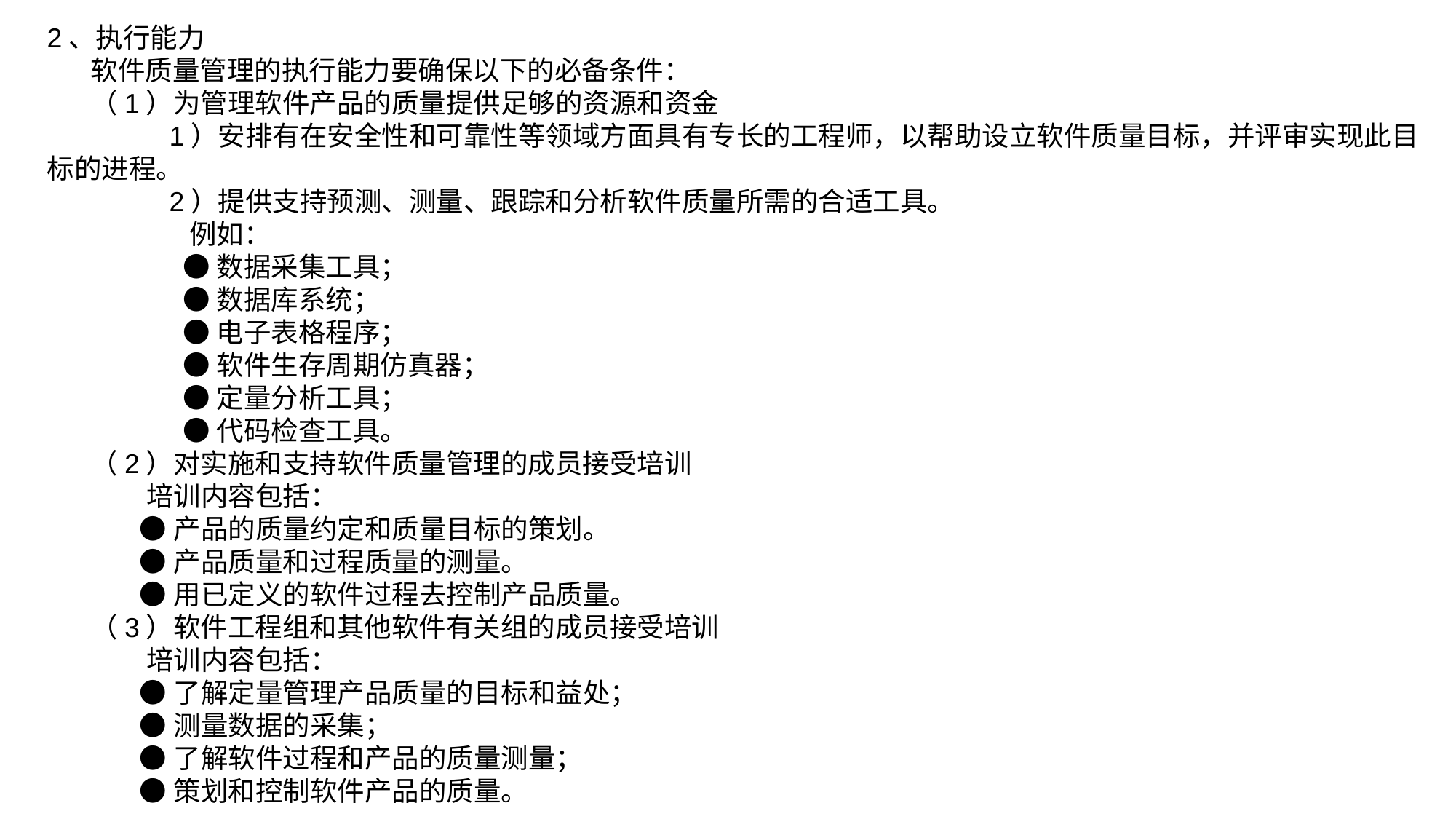

2、执行能力
      软件质量管理的执行能力要确保以下的必备条件：
      （1）为管理软件产品的质量提供足够的资源和资金
                1）安排有在安全性和可靠性等领域方面具有专长的工程师，以帮助设立软件质量目标，并评审实现此目标的进程。
                2）提供支持预测、测量、跟踪和分析软件质量所需的合适工具。
                      例如：
                      ●数据采集工具；
                      ●数据库系统；
                      ●电子表格程序；
                      ●软件生存周期仿真器；
                      ●定量分析工具；
                      ●代码检查工具。
      （2）对实施和支持软件质量管理的成员接受培训
               培训内容包括：
               ●产品的质量约定和质量目标的策划。
               ●产品质量和过程质量的测量。
               ●用已定义的软件过程去控制产品质量。
      （3）软件工程组和其他软件有关组的成员接受培训
               培训内容包括：
               ●了解定量管理产品质量的目标和益处；
               ●测量数据的采集；
               ●了解软件过程和产品的质量测量；
               ●策划和控制软件产品的质量。